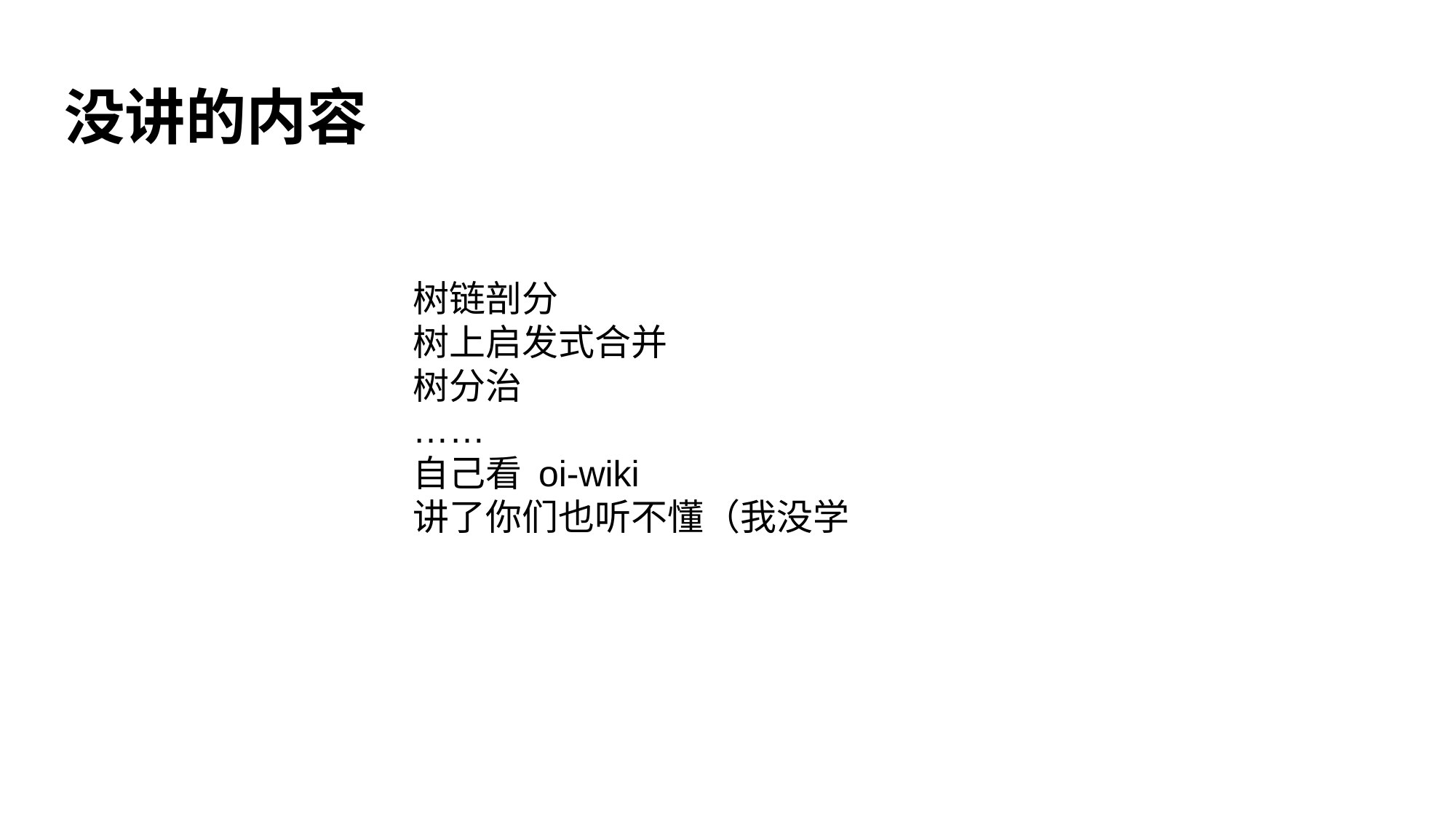

没讲的内容
树链剖分
树上启发式合并
树分治
……
自己看 oi-wiki
讲了你们也听不懂（我没学